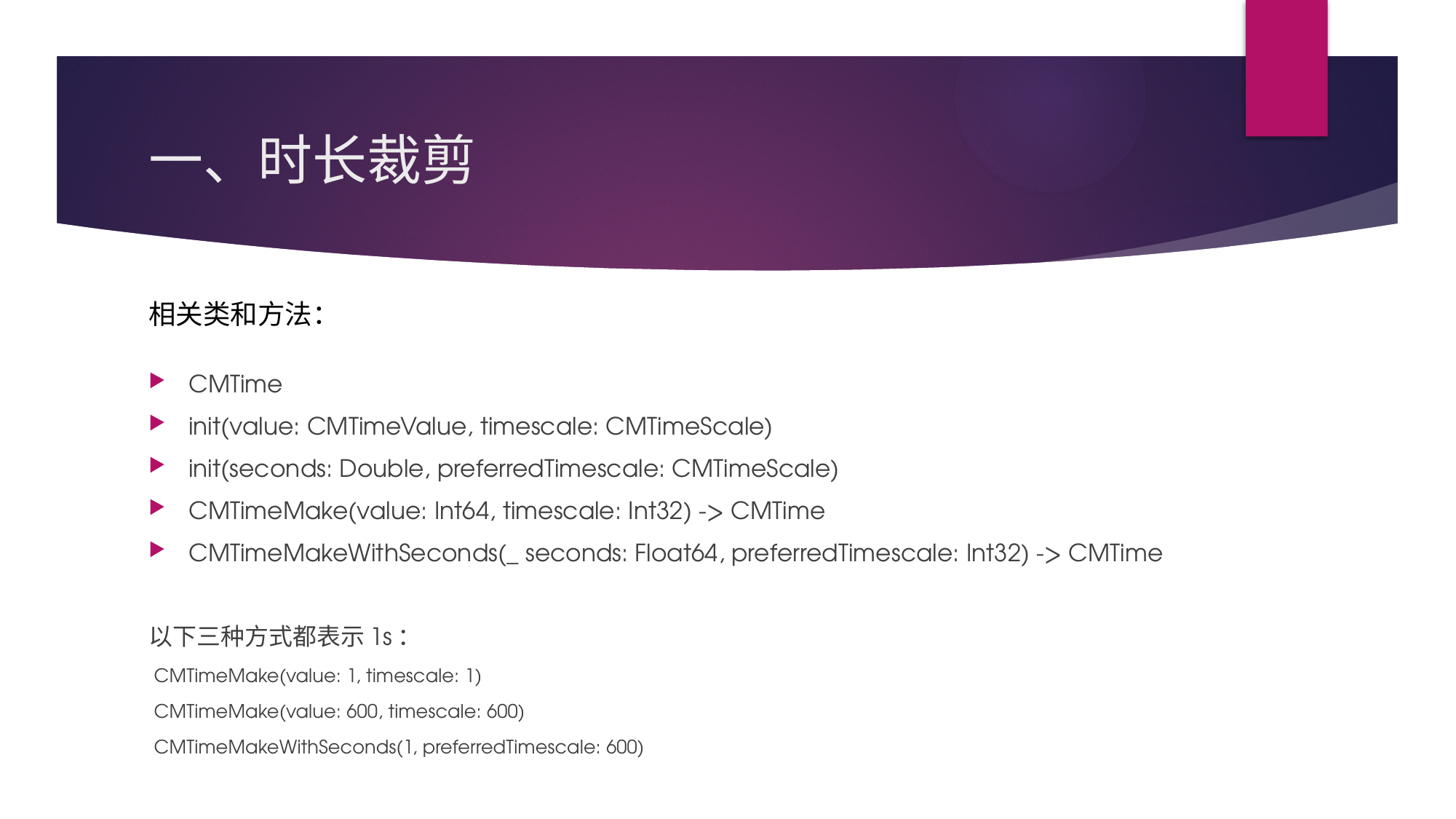

# 一、时长裁剪
相关类和方法：
CMTime
init(value: CMTimeValue, timescale: CMTimeScale)
init(seconds: Double, preferredTimescale: CMTimeScale)
CMTimeMake(value: Int64, timescale: Int32) -> CMTime
CMTimeMakeWithSeconds(_ seconds: Float64, preferredTimescale: Int32) -> CMTime

以下三种方式都表示1s：
 CMTimeMake(value: 1, timescale: 1)
 CMTimeMake(value: 600, timescale: 600)
 CMTimeMakeWithSeconds(1, preferredTimescale: 600)